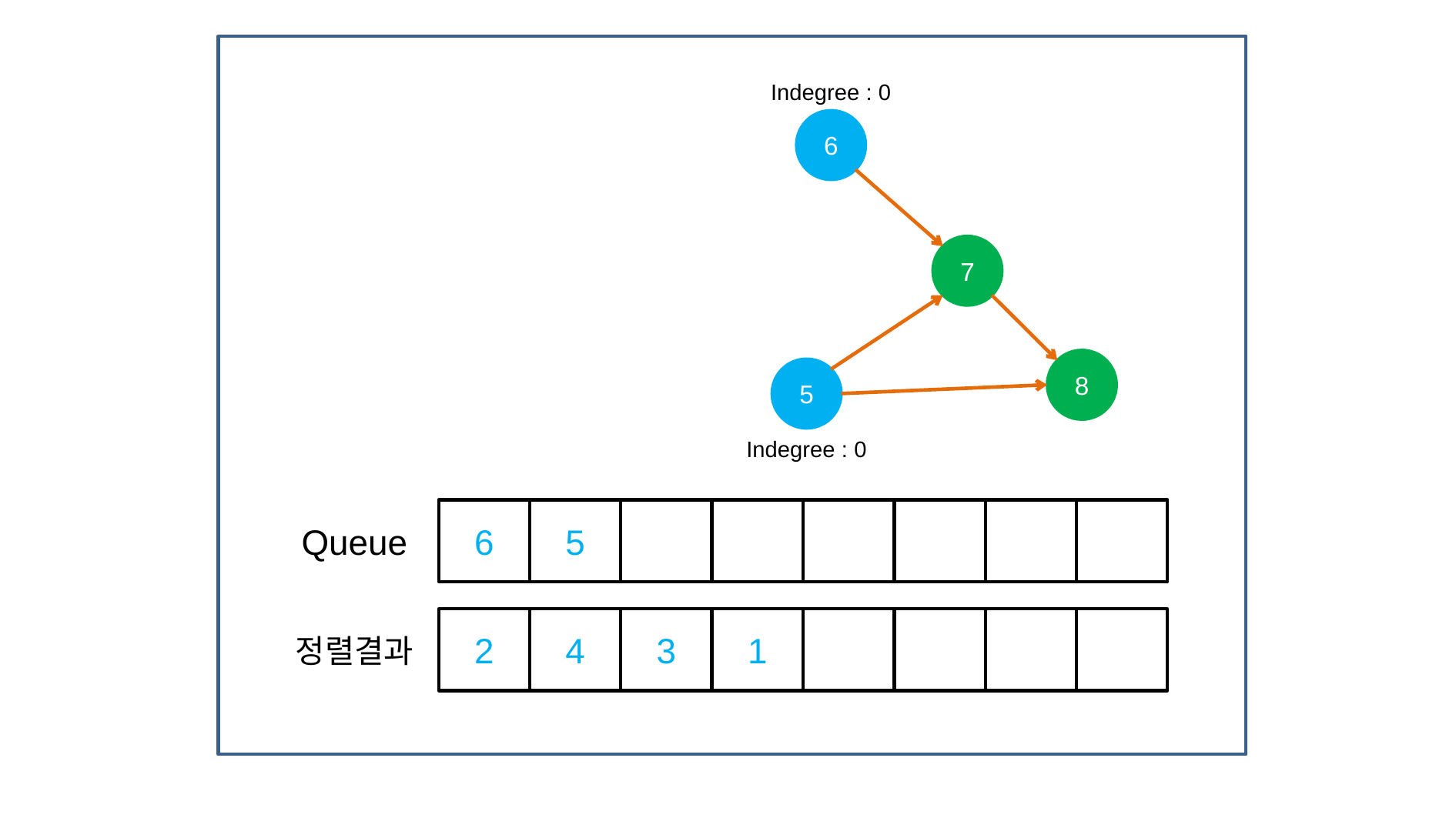

Indegree : 0
6
7
8
5
Indegree : 0
6
5

Queue
2
4
3
1

정렬결과